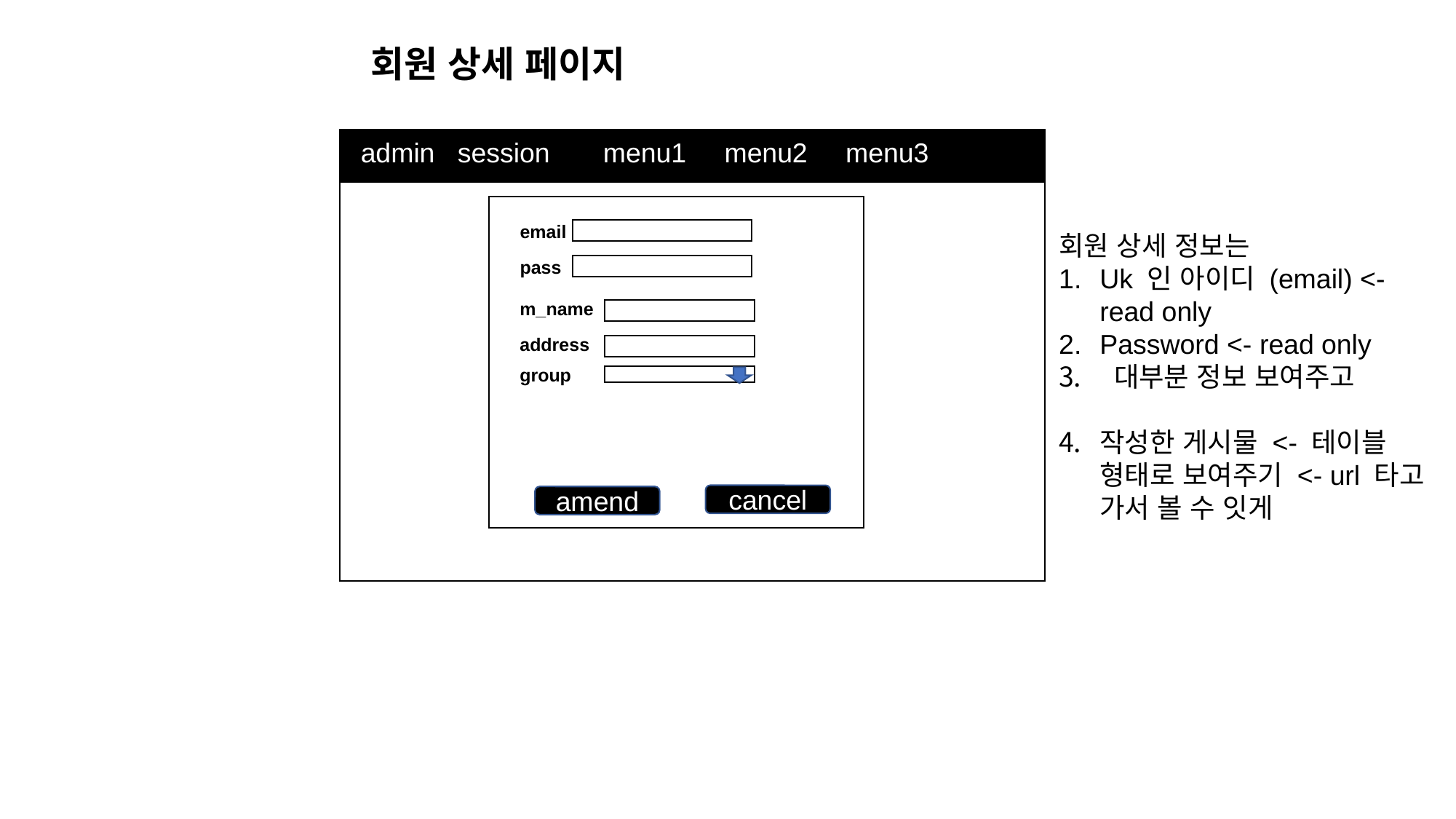

회원 상세 페이지

admin   session       menu1     menu2     menu3

email

회원 상세 정보는
Uk 인 아이디 (email) <- read only
Password <- read only
 대부분 정보 보여주고

작성한 게시물 <- 테이블 형태로 보여주기 <- url 타고 가서 볼 수 잇게

pass

m_name

address

group

cancel
amend